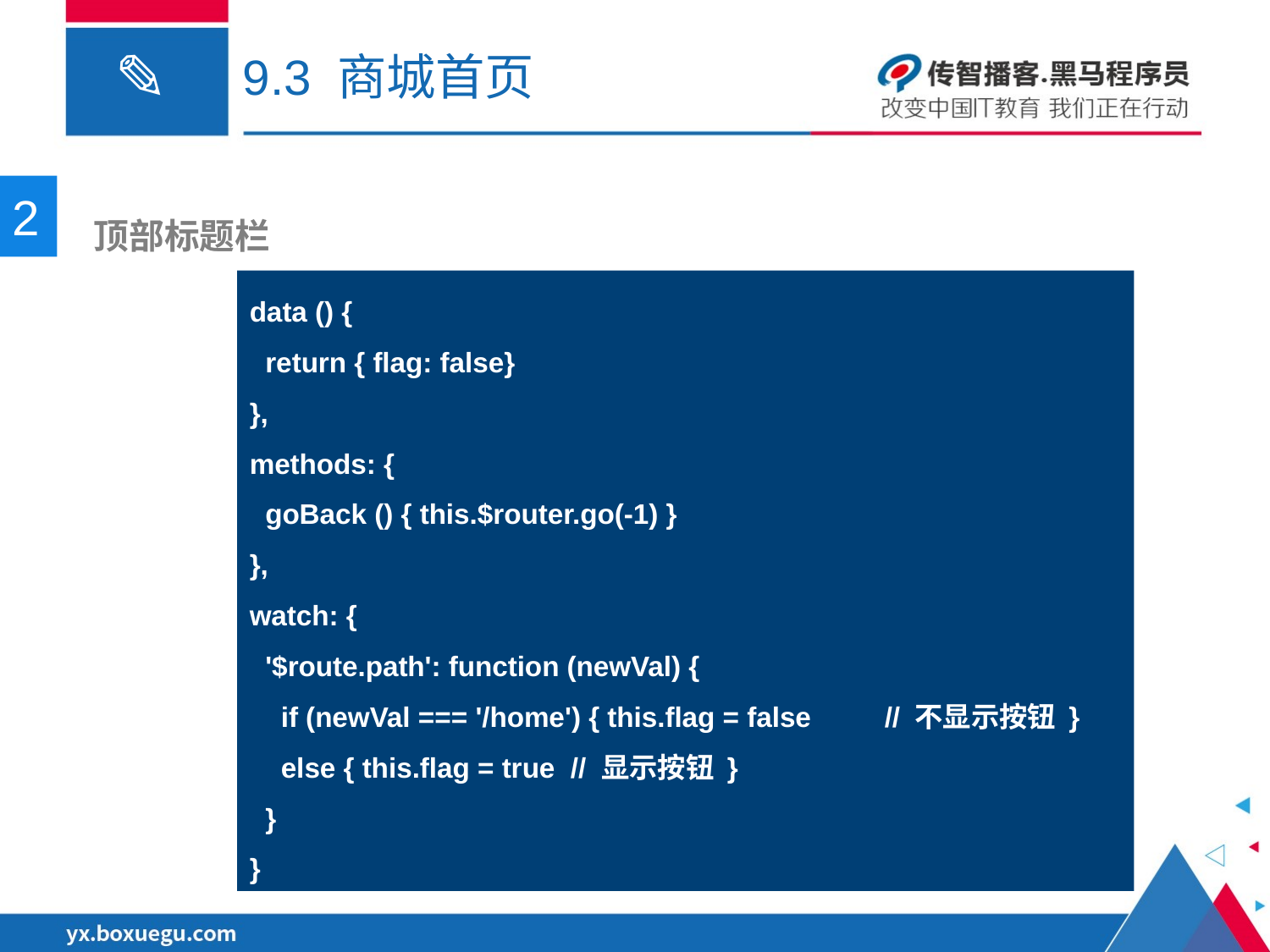

# 9.3 商城首页

2
  顶部标题栏
data () {
  return { flag: false}
},
methods: {
  goBack () { this.$router.go(-1) }
},
watch: {
  '$route.path': function (newVal) {
    if (newVal === '/home') { this.flag = false	// 不显示按钮 }
    else { this.flag = true  // 显示按钮 }
  }
}